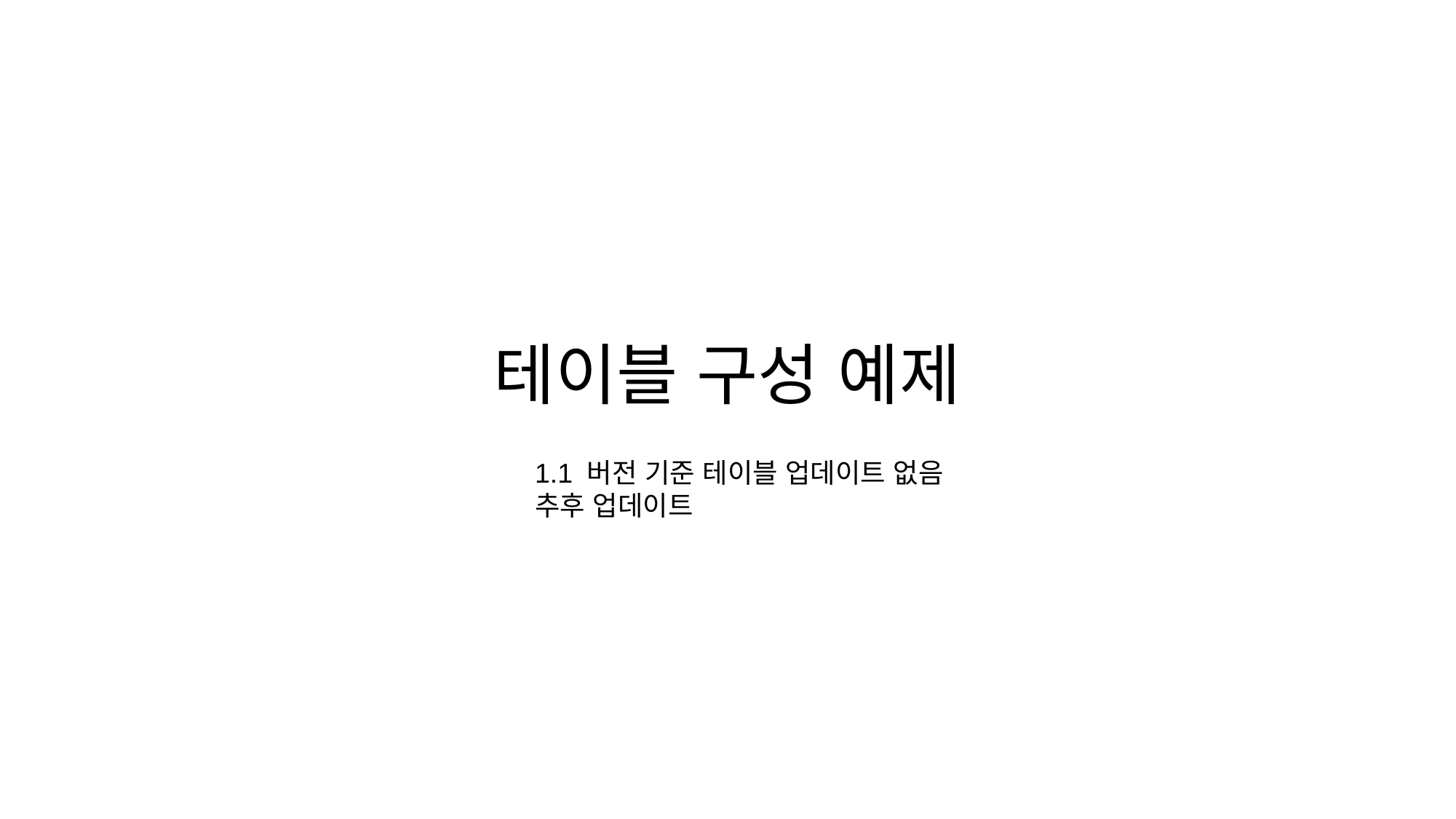

# 테이블 구성 예제
1.1 버전 기준 테이블 업데이트 없음
추후 업데이트